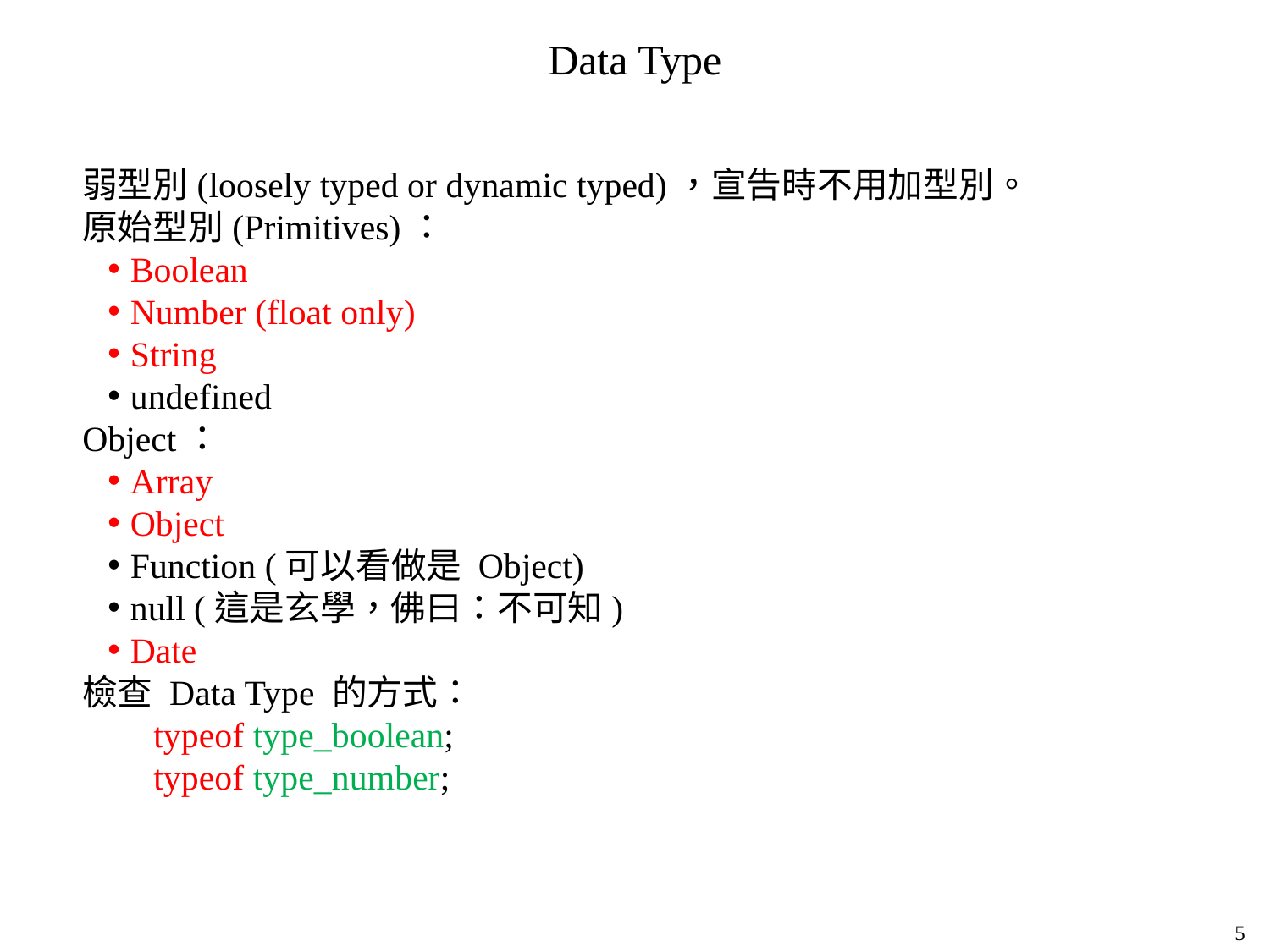

Data Type
弱型別(loosely typed or dynamic typed)，宣告時不用加型別。
原始型別(Primitives)：
Boolean
Number (float only)
String
undefined
Object：
Array
Object
Function (可以看做是 Object)
null (這是玄學，佛曰：不可知)
Date
檢查 Data Type 的方式：
        typeof type_boolean;
        typeof type_number;
5